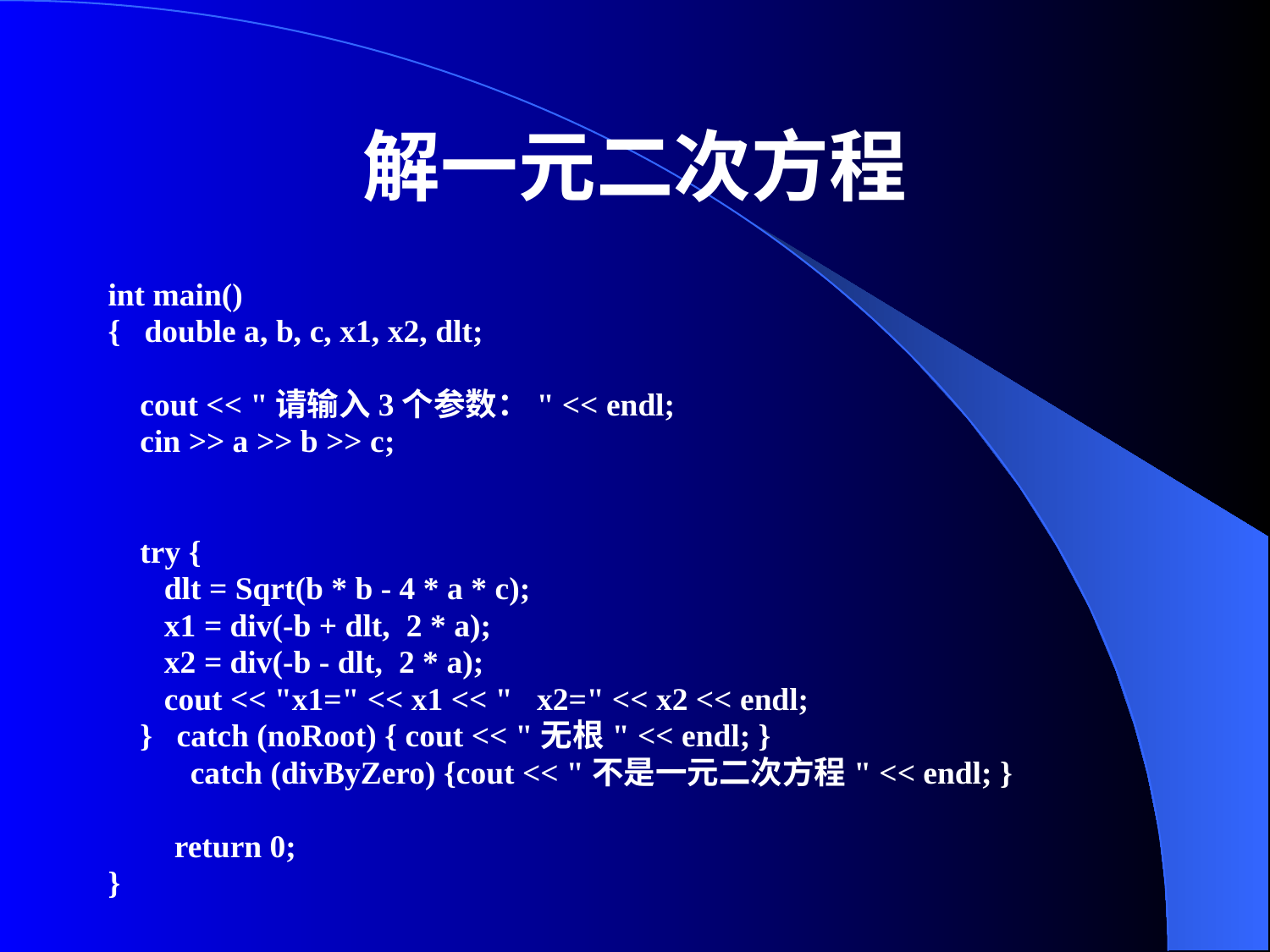

# 解一元二次方程
int main()
{   double a, b, c, x1, x2, dlt;

    cout << "请输入3个参数：" << endl;
    cin >> a >> b >> c;

    try {
       dlt = Sqrt(b * b - 4 * a * c);
       x1 = div(-b + dlt,  2 * a);
       x2 = div(-b - dlt,  2 * a);
       cout << "x1=" << x1 << "   x2=" << x2 << endl;
    }   catch (noRoot) { cout << "无根" << endl; }
	  catch (divByZero) {cout << "不是一元二次方程" << endl; }

	return 0;
}